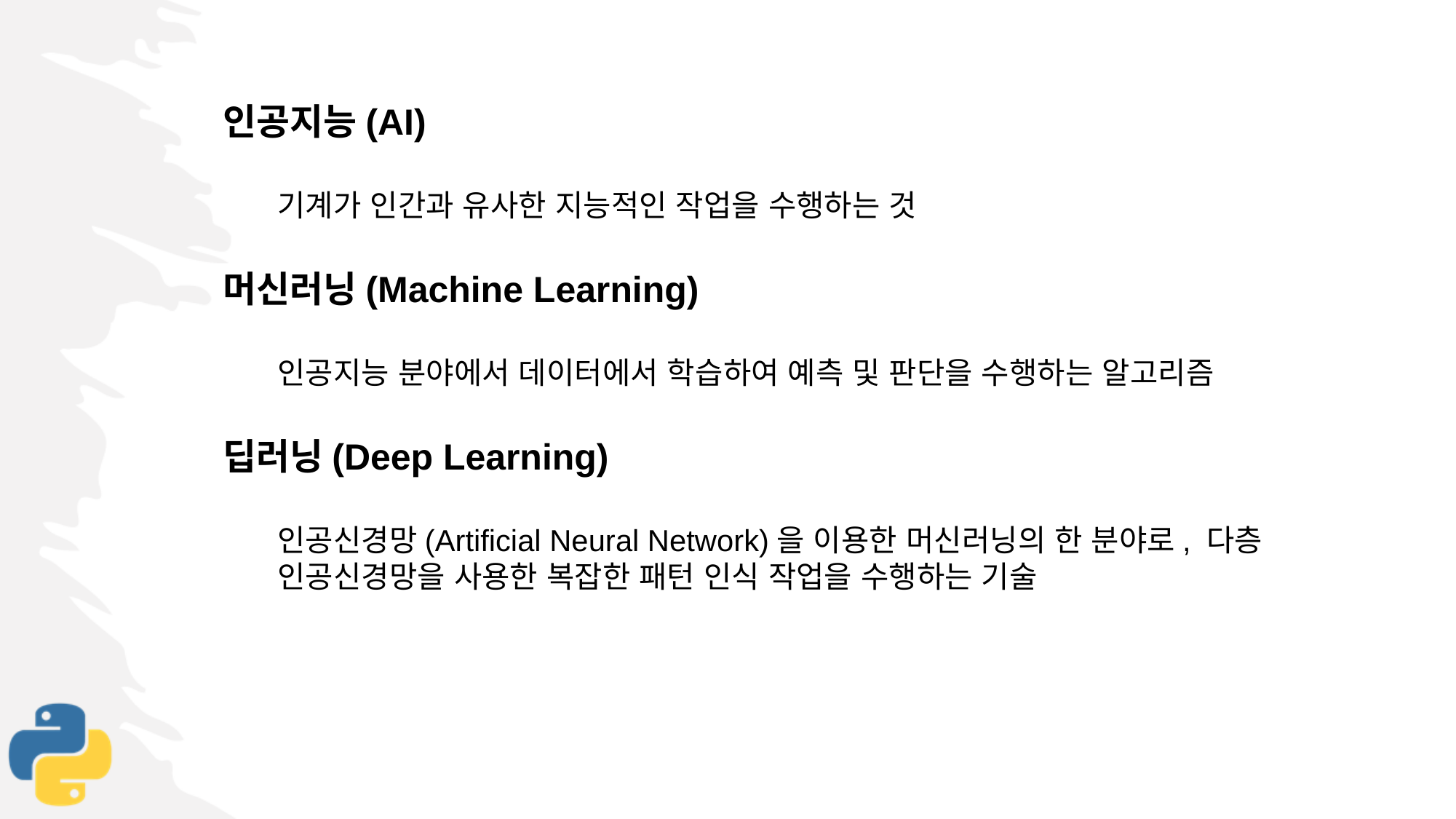

인공지능(AI)

기계가 인간과 유사한 지능적인 작업을 수행하는 것

머신러닝(Machine Learning)

인공지능 분야에서 데이터에서 학습하여 예측 및 판단을 수행하는 알고리즘

딥러닝(Deep Learning)

인공신경망(Artificial Neural Network)을 이용한 머신러닝의 한 분야로, 다층 인공신경망을 사용한 복잡한 패턴 인식 작업을 수행하는 기술